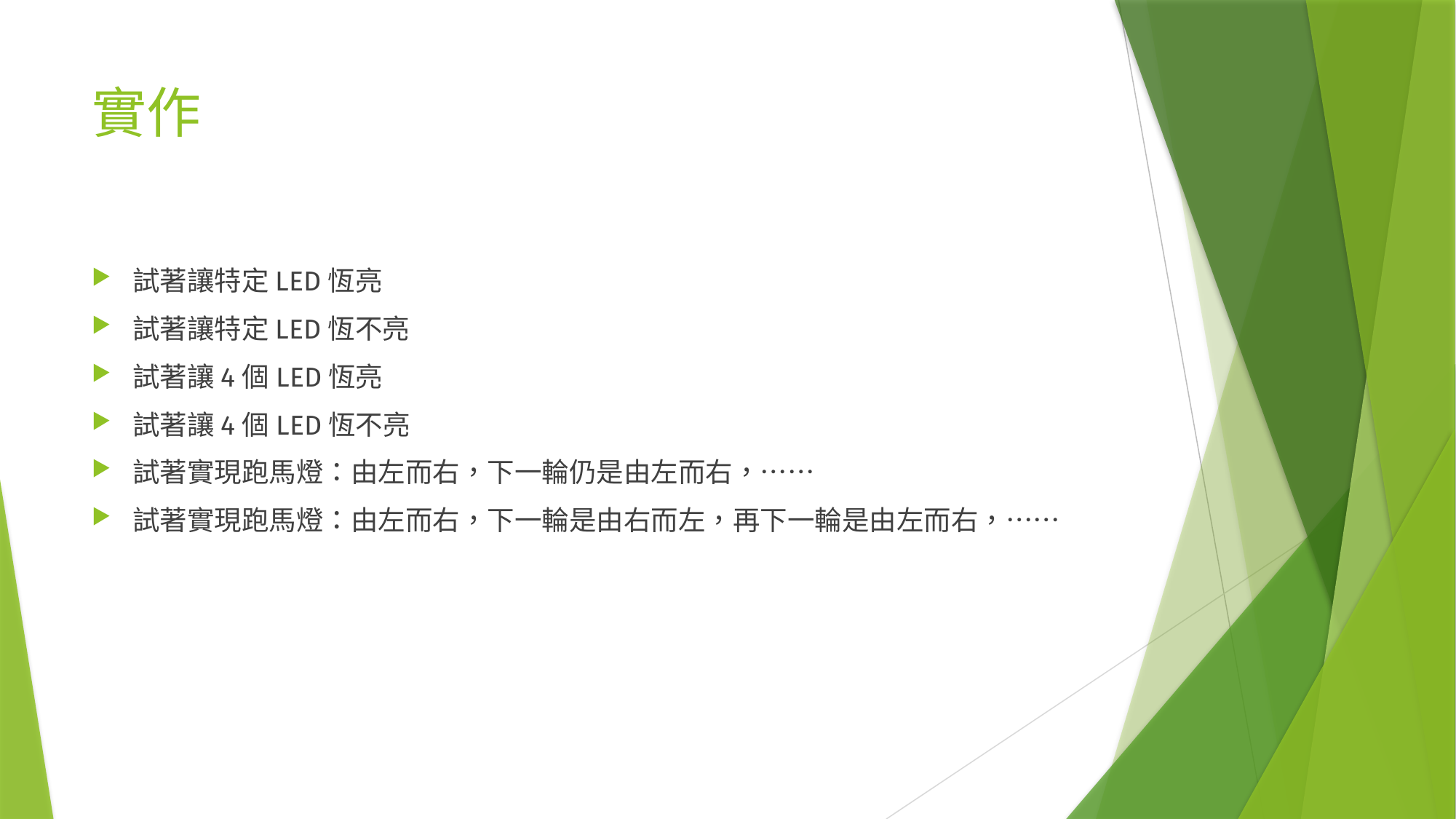

# 實作
試著讓特定LED恆亮
試著讓特定LED恆不亮
試著讓4個LED恆亮
試著讓4個LED恆不亮
試著實現跑馬燈：由左而右，下一輪仍是由左而右，……
試著實現跑馬燈：由左而右，下一輪是由右而左，再下一輪是由左而右，……